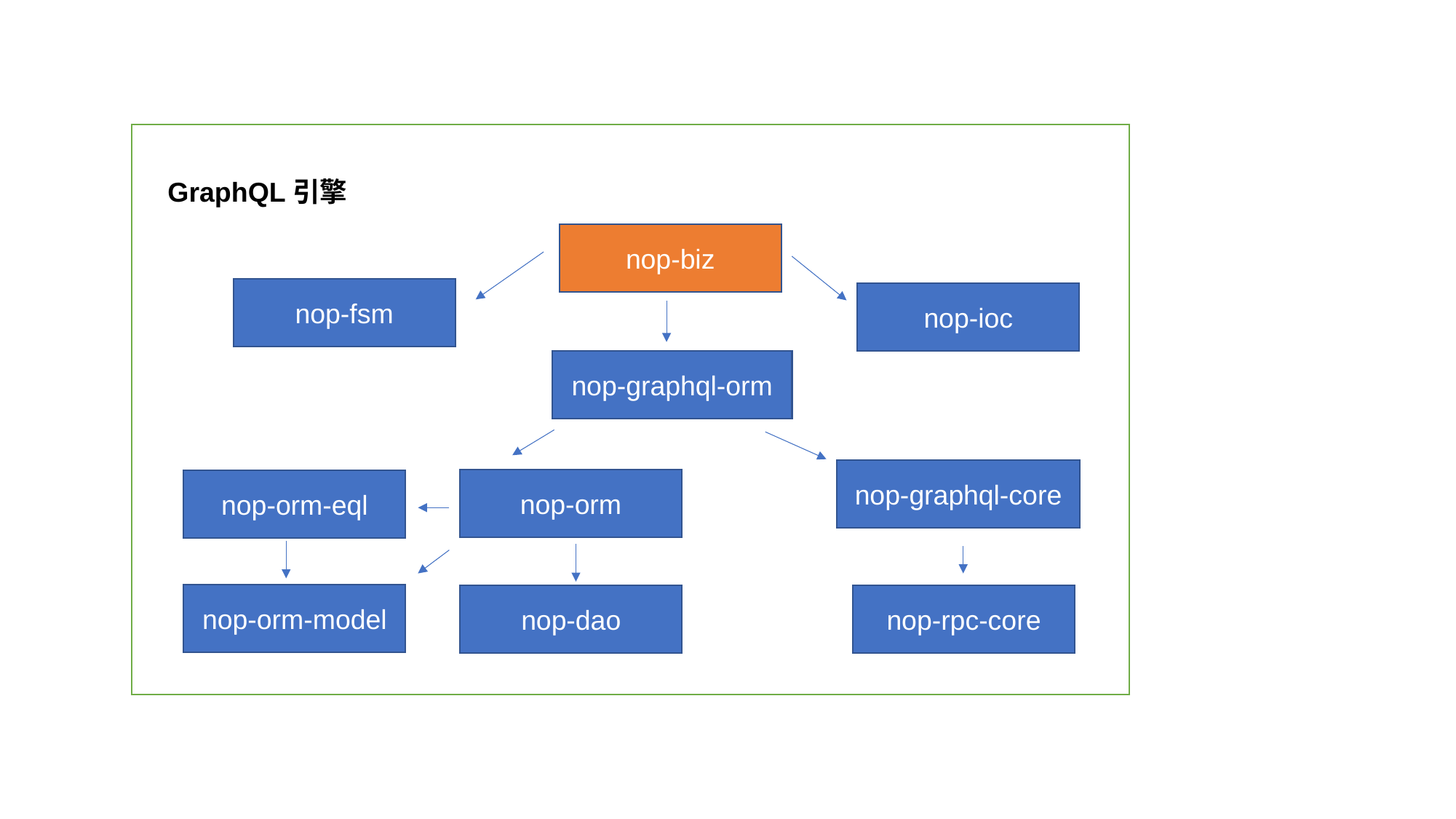

GraphQL引擎
nop-biz
nop-fsm
nop-ioc
nop-graphql-orm
nop-graphql-core
nop-orm
nop-orm-eql
nop-orm-model
nop-dao
nop-rpc-core